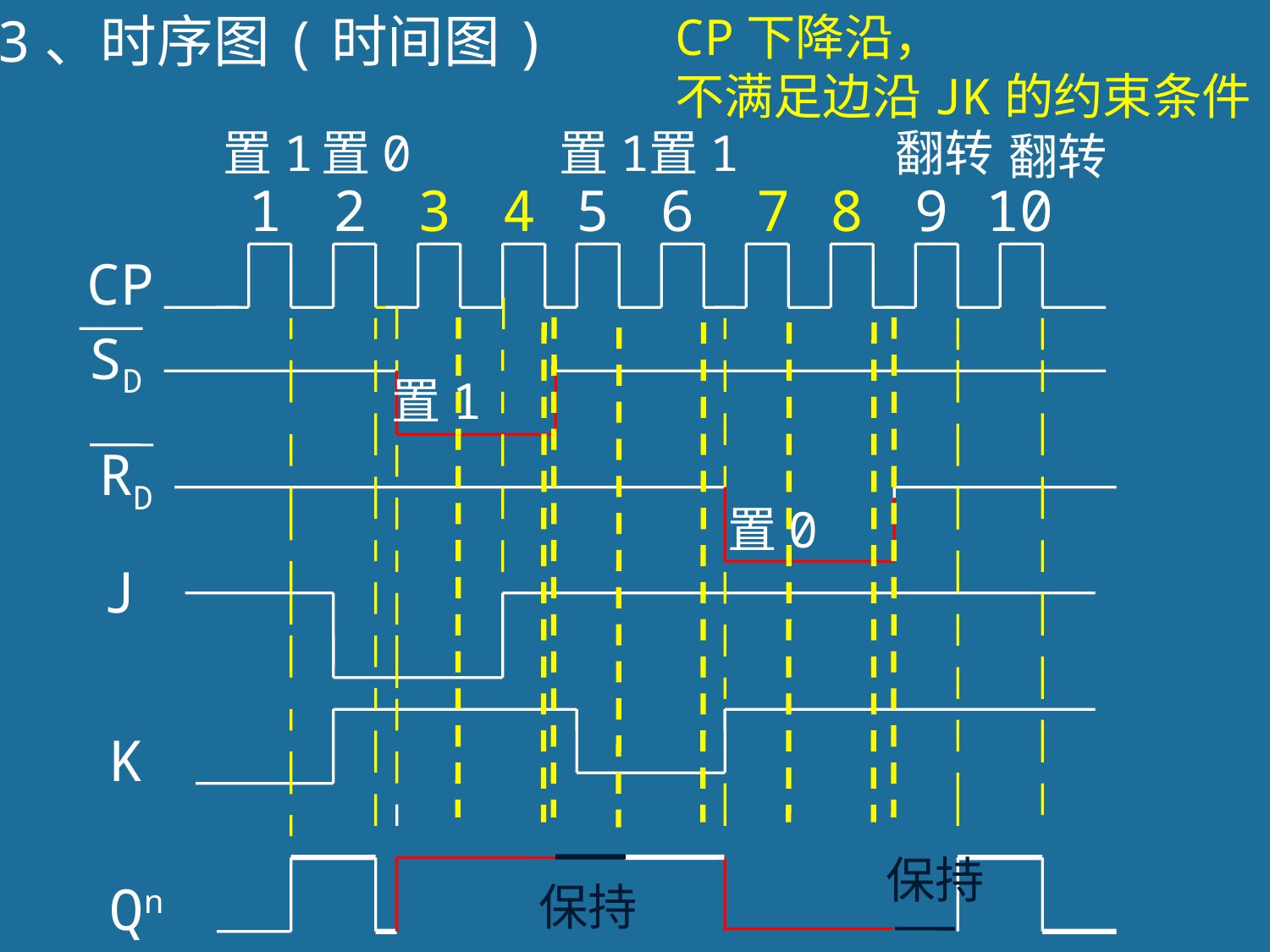

3、时序图(时间图)
CP下降沿，
不满足边沿JK的约束条件
置1
置0
置1
置1
翻转
翻转
1
2
3
4
5
6
7
8
9
10
CP

SD

置1

RD

置0

J

K

保持

139
Qn
保持